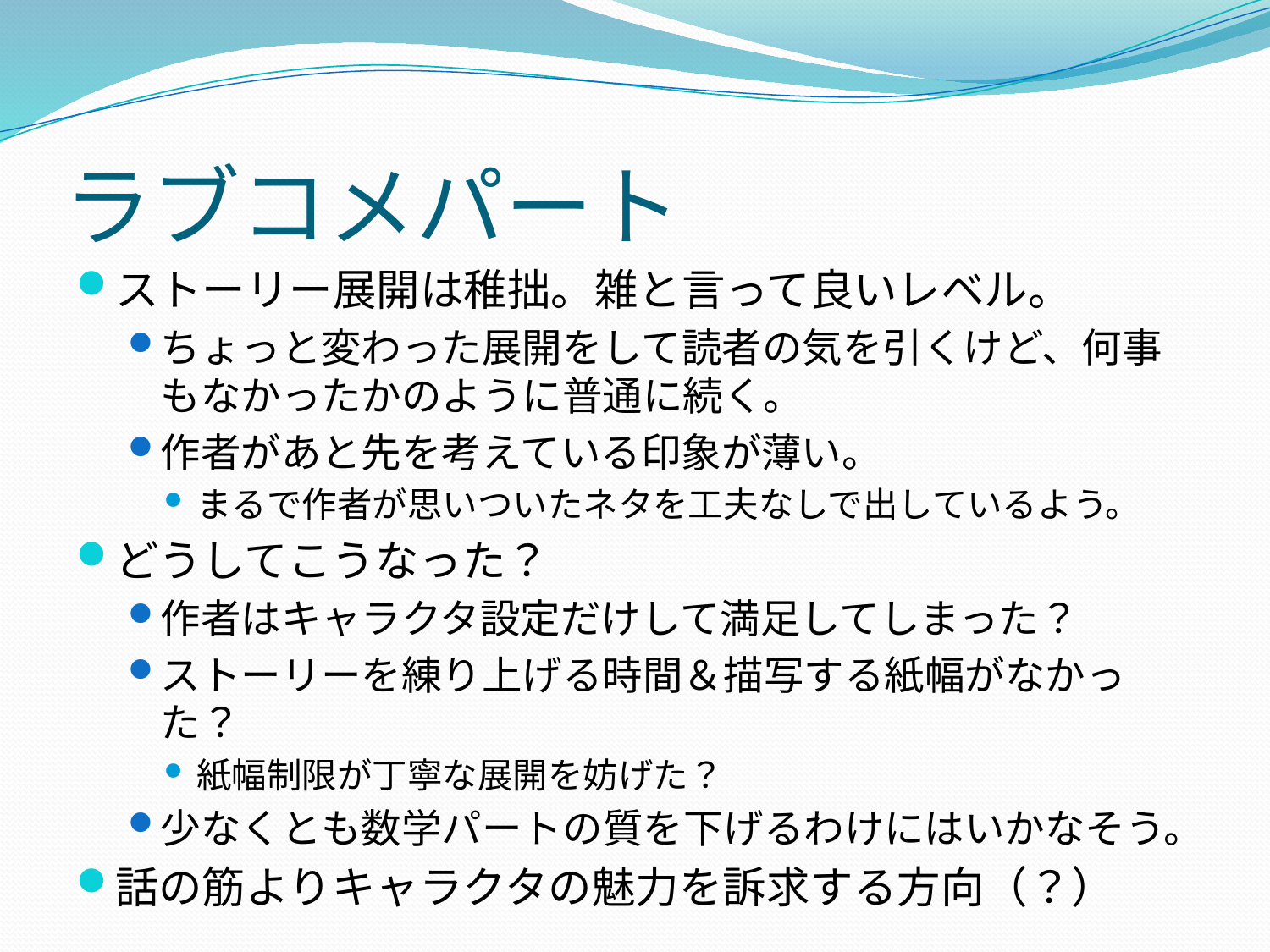

# ラブコメパート
ストーリー展開は稚拙。雑と言って良いレベル。
ちょっと変わった展開をして読者の気を引くけど、何事もなかったかのように普通に続く。
作者があと先を考えている印象が薄い。
まるで作者が思いついたネタを工夫なしで出しているよう。
どうしてこうなった？
作者はキャラクタ設定だけして満足してしまった？
ストーリーを練り上げる時間＆描写する紙幅がなかった？
紙幅制限が丁寧な展開を妨げた？
少なくとも数学パートの質を下げるわけにはいかなそう。
話の筋よりキャラクタの魅力を訴求する方向（？）